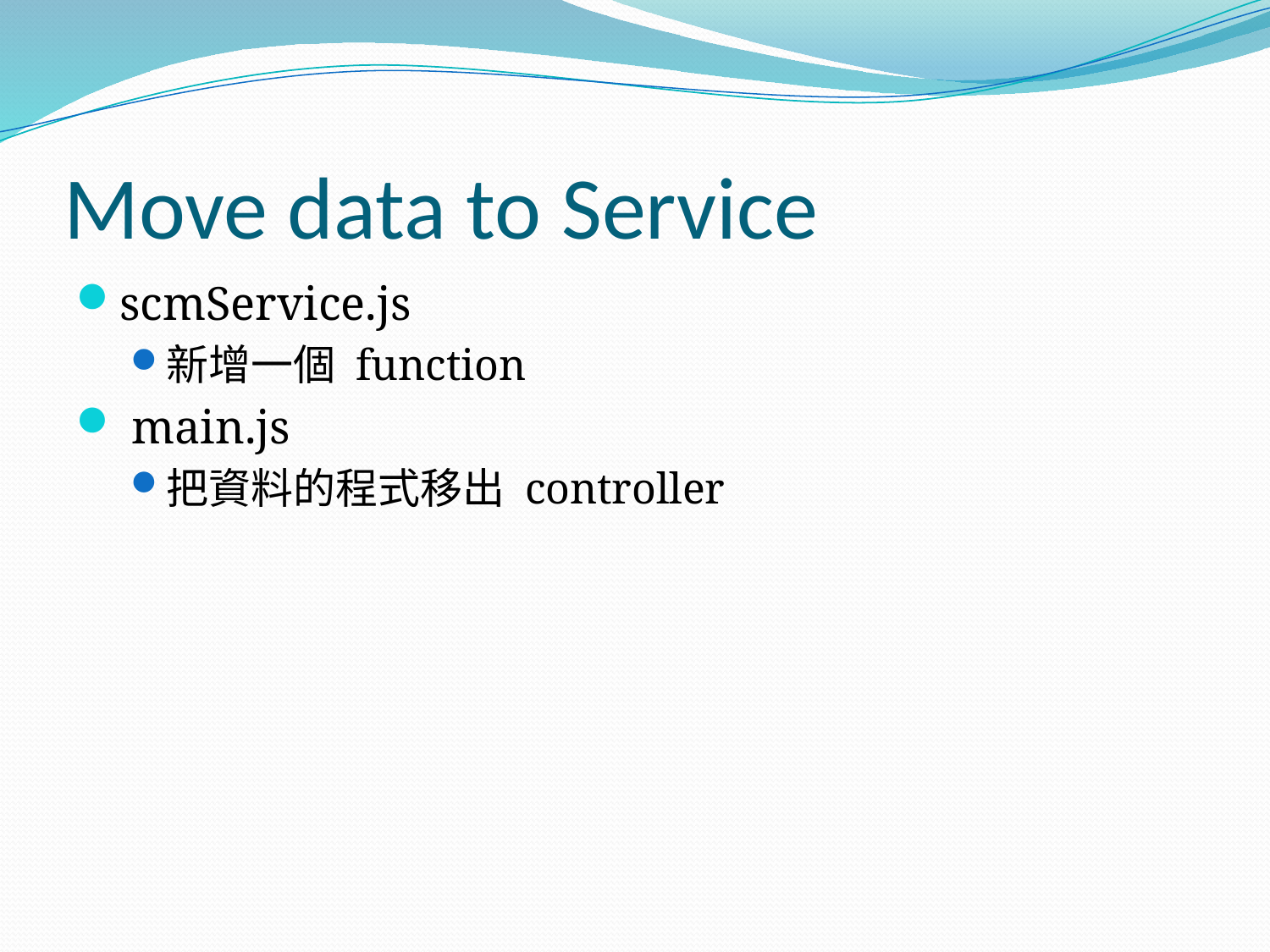

# Move data to Service
scmService.js
新增一個 function
 main.js
把資料的程式移出 controller